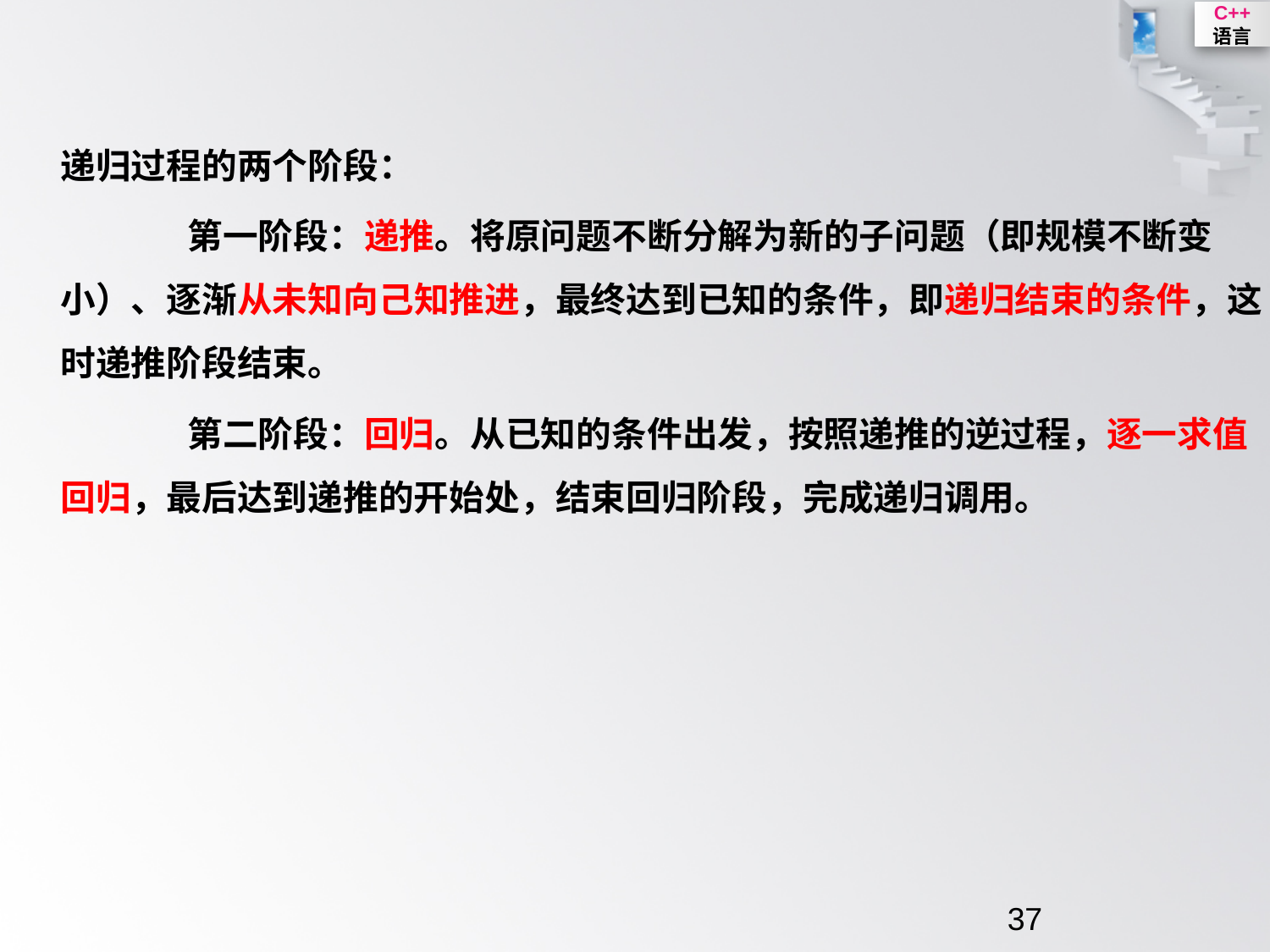

递归过程的两个阶段：
		第一阶段：递推。将原问题不断分解为新的子问题（即规模不断变小）、逐渐从未知向己知推进，最终达到已知的条件，即递归结束的条件，这时递推阶段结束。
		第二阶段：回归。从已知的条件出发，按照递推的逆过程，逐一求值回归，最后达到递推的开始处，结束回归阶段，完成递归调用。
37